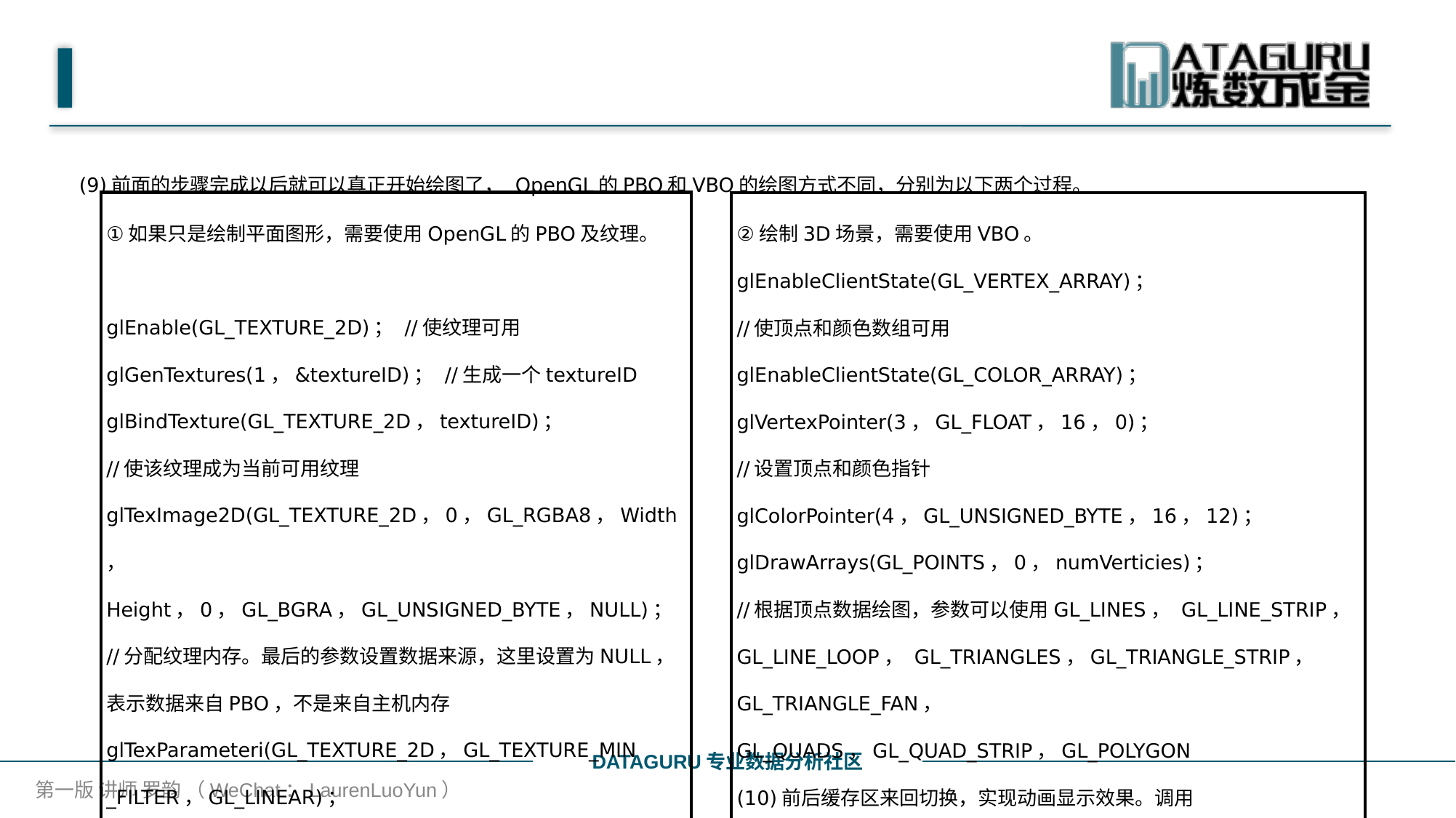

#
(9)前面的步骤完成以后就可以真正开始绘图了， OpenGL的PBO和VBO的绘图方式不同，分别为以下两个过程。
①如果只是绘制平面图形，需要使用OpenGL的PBO及纹理。

glEnable(GL_TEXTURE_2D)； //使纹理可用
glGenTextures(1，&textureID)； //生成一个textureID
glBindTexture(GL_TEXTURE_2D，textureID)；
//使该纹理成为当前可用纹理
glTexImage2D(GL_TEXTURE_2D，0，GL_RGBA8，Width， Height，0，GL_BGRA，GL_UNSIGNED_BYTE，NULL)；
//分配纹理内存。最后的参数设置数据来源，这里设置为NULL，表示数据来自PBO，不是来自主机内存
glTexParameteri(GL_TEXTURE_2D，GL_TEXTURE_MIN _FILTER，GL_LINEAR)；
glTexParameteri(GL_TEXTURE_2D，GL_TEXTURE_MAG_ FILTER，GL_LINEAR)；//必须设置滤波模式，GL_LINEAR允许图形伸缩时线性差值。如果不需要线性差值，可以用GL_TEXTURE_RECTANGLE_ARB代替GL_TEXTURE_2D以提高性能，同时在glTexParameteri()调用里使用GL_NEAREST替换GL_LINEAR
然后就可以指定4个角的纹理坐标，绘制长方形了。
②绘制3D场景，需要使用VBO。
glEnableClientState(GL_VERTEX_ARRAY)；
//使顶点和颜色数组可用
glEnableClientState(GL_COLOR_ARRAY)；
glVertexPointer(3，GL_FLOAT，16，0)；
//设置顶点和颜色指针
glColorPointer(4，GL_UNSIGNED_BYTE，16，12)；
glDrawArrays(GL_POINTS，0，numVerticies)；
//根据顶点数据绘图，参数可以使用GL_LINES， GL_LINE_STRIP， GL_LINE_LOOP， GL_TRIANGLES，GL_TRIANGLE_STRIP， GL_TRIANGLE_FAN， GL_QUADS，GL_QUAD_STRIP，GL_POLYGON
(10)前后缓存区来回切换，实现动画显示效果。调用SwapBuffers()，缓冲区切换通常会在垂直刷新间隙来处理，因此，可以在控制面板上关掉垂直同步，使得缓冲区切换立刻进行。